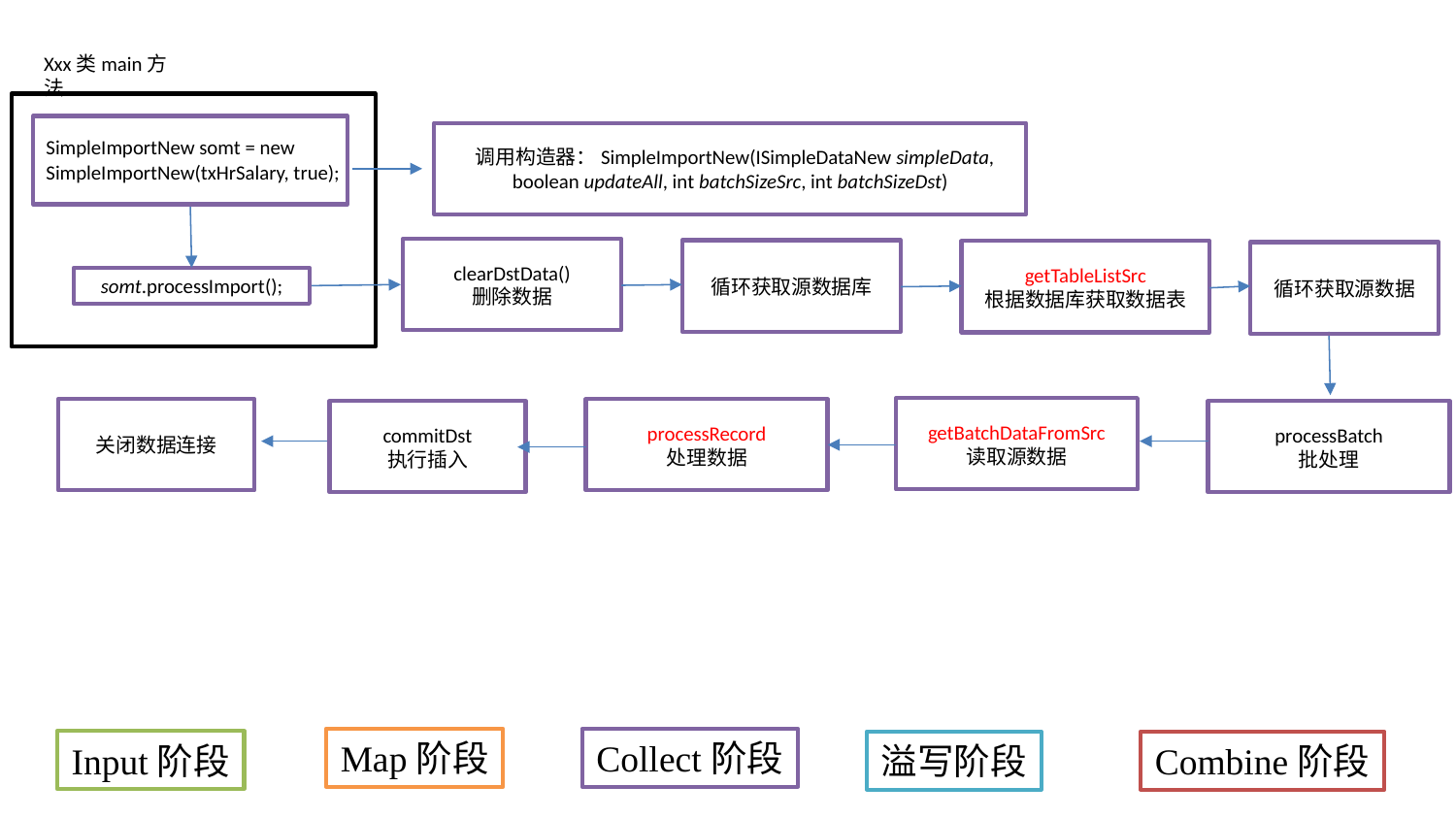

Xxx类main方法

 调用构造器：SimpleImportNew(ISimpleDataNew simpleData, boolean updateAll, int batchSizeSrc, int batchSizeDst)
SimpleImportNew somt = new SimpleImportNew(txHrSalary, true);
clearDstData()
删除数据
循环获取源数据库
getTableListSrc
根据数据库获取数据表
循环获取源数据
somt.processImport();
getBatchDataFromSrc
读取源数据
processRecord
处理数据
关闭数据连接
commitDst
执行插入
processBatch
批处理
Map阶段
Collect阶段
Input阶段
溢写阶段
Combine阶段